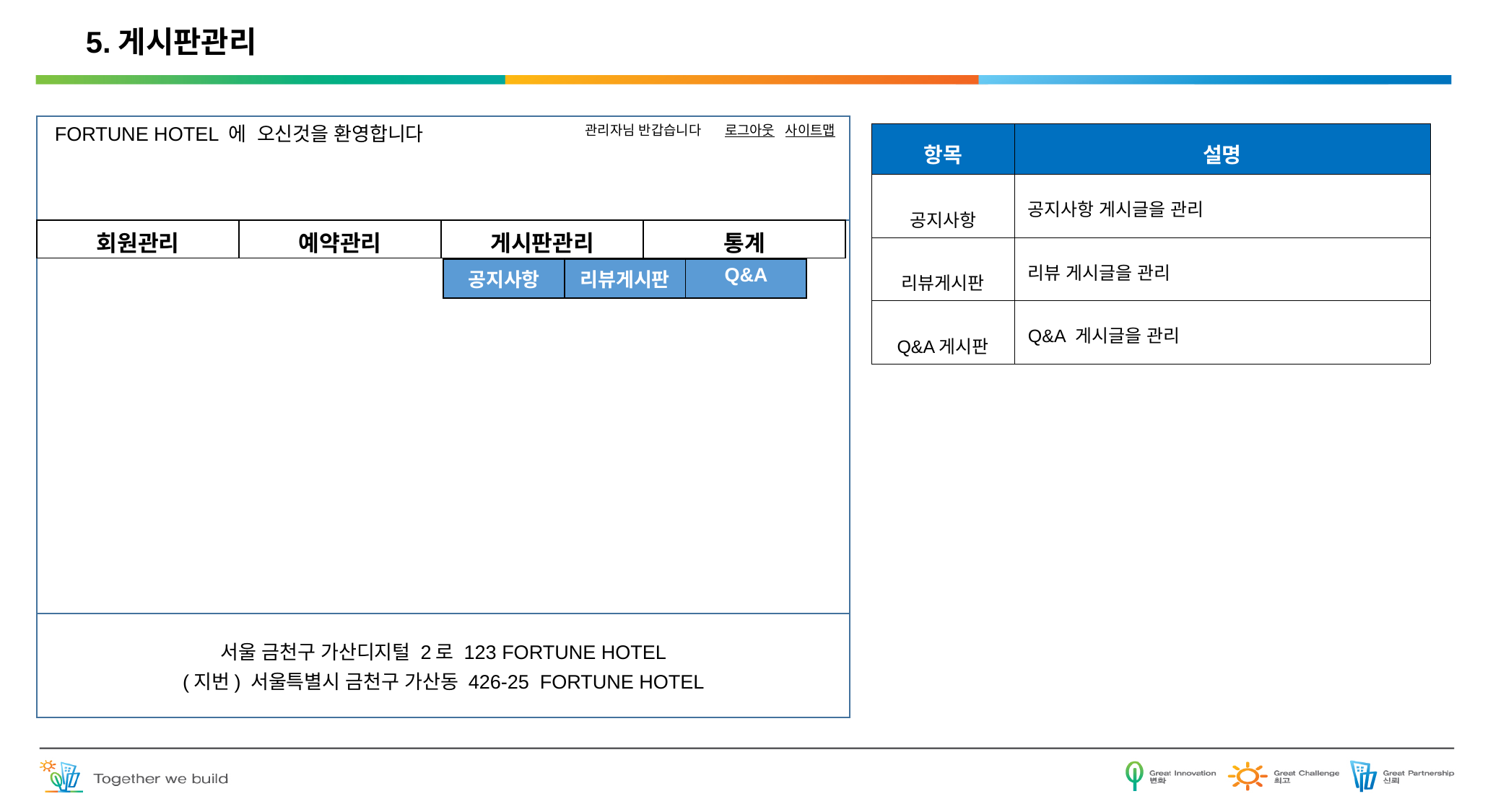

# 5.게시판관리
FORTUNE HOTEL 에  오신것을 환영합니다

관리자님 반갑습니다
로그아웃
사이트맵

| 항목 | 설명 |
| --- | --- |
| 공지사항 | 공지사항 게시글을 관리 |
| 리뷰게시판 | 리뷰 게시글을 관리 |
| Q&A게시판 | Q&A 게시글을 관리 |
| 회원관리 | 예약관리 | 게시판관리 | 통계 |
| --- | --- | --- | --- |
| 공지사항 | 리뷰게시판 | Q&A |
| --- | --- | --- |

서울 금천구 가산디지털 2로 123 FORTUNE HOTEL
(지번) 서울특별시 금천구 가산동 426-25  FORTUNE HOTEL